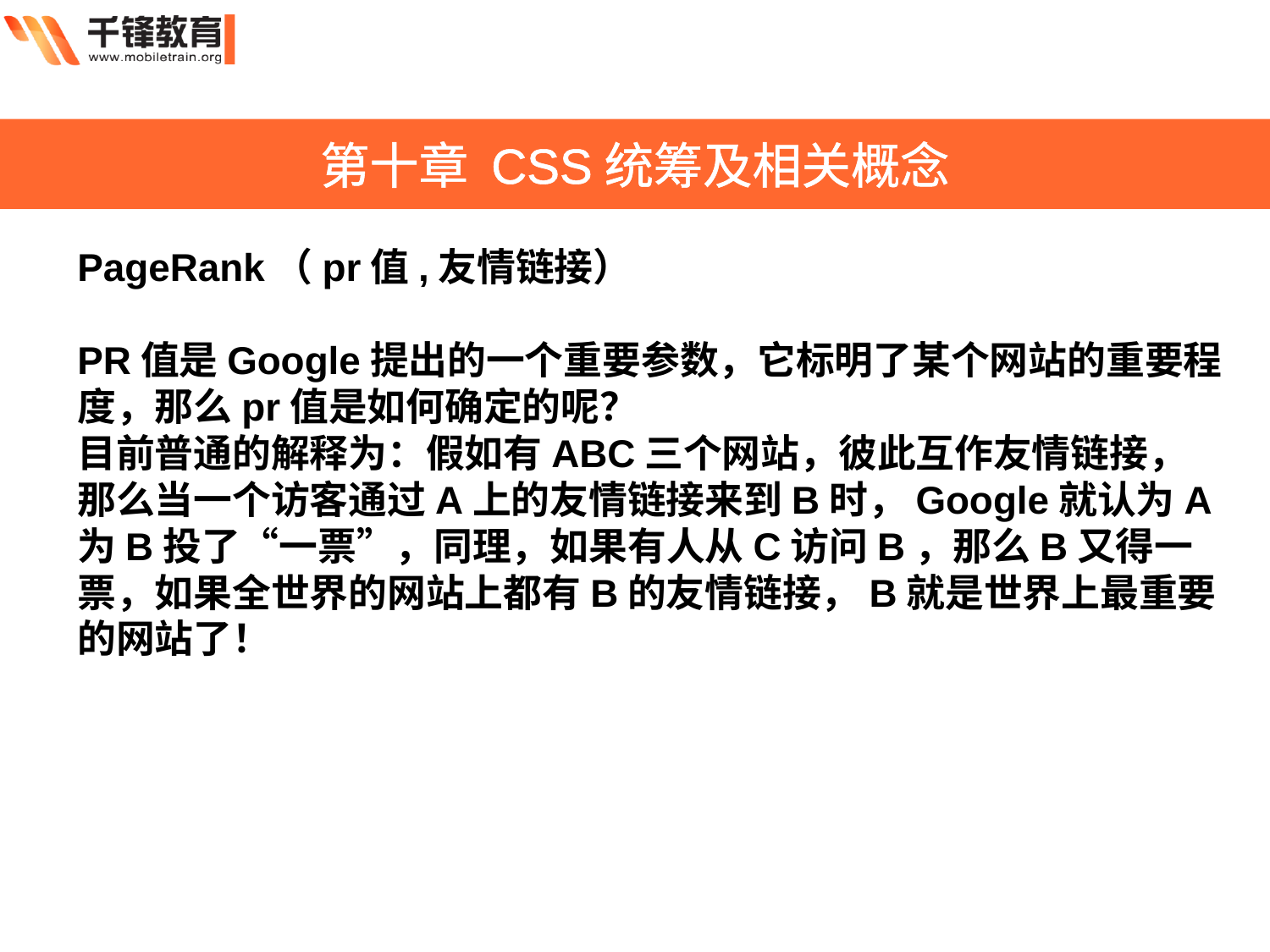

第十章 CSS统筹及相关概念
PageRank（pr值,友情链接）

PR值是Google提出的一个重要参数，它标明了某个网站的重要程度，那么pr值是如何确定的呢？
目前普通的解释为：假如有ABC三个网站，彼此互作友情链接，那么当一个访客通过A上的友情链接来到B时，Google就认为A为B投了“一票”，同理，如果有人从C访问B，那么B又得一票，如果全世界的网站上都有B的友情链接，B就是世界上最重要的网站了！